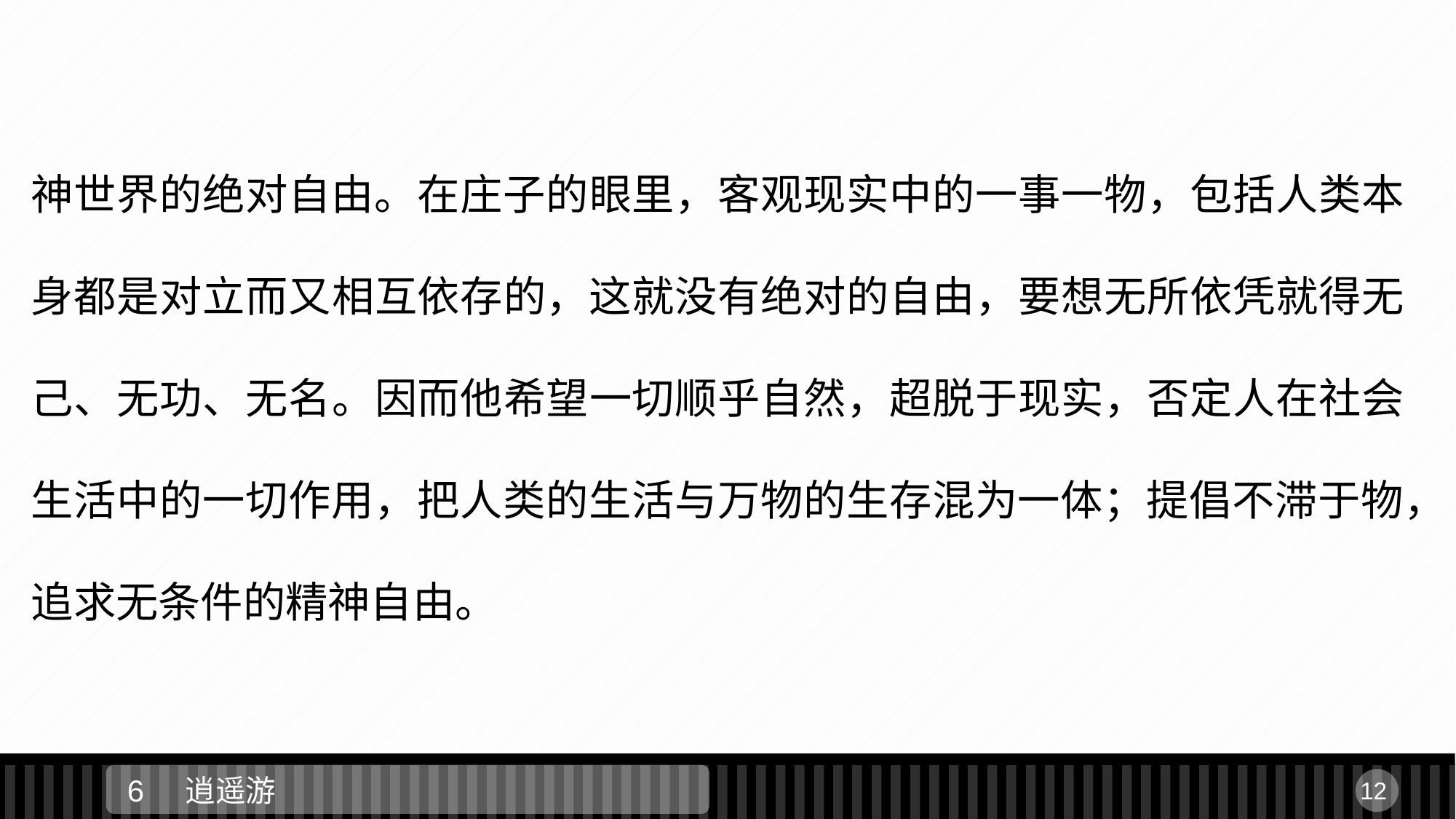

神世界的绝对自由。在庄子的眼里，客观现实中的一事一物，包括人类本身都是对立而又相互依存的，这就没有绝对的自由，要想无所依凭就得无己、无功、无名。因而他希望一切顺乎自然，超脱于现实，否定人在社会生活中的一切作用，把人类的生活与万物的生存混为一体；提倡不滞于物，追求无条件的精神自由。